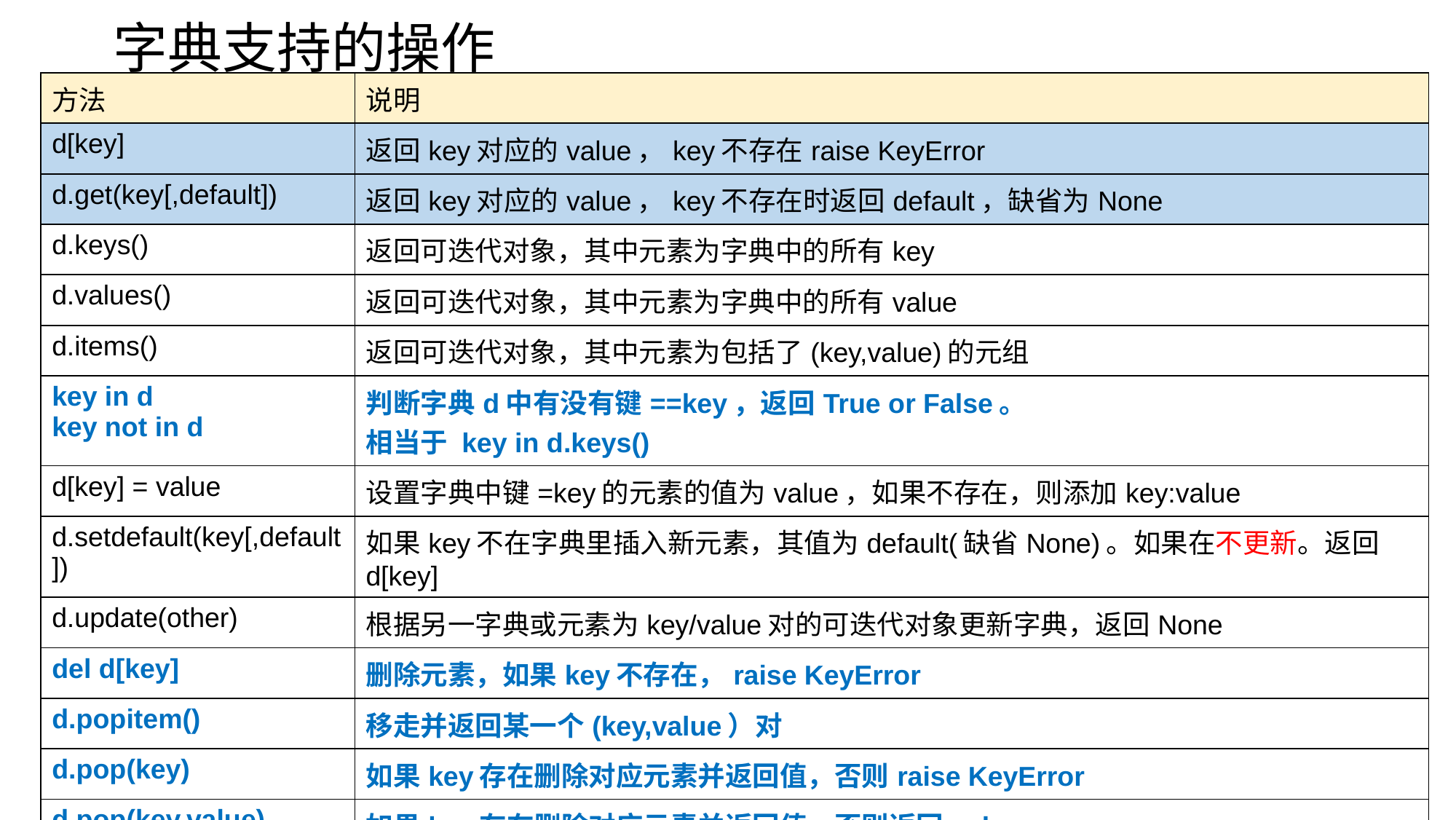

# 字典支持的操作
| 方法 | 说明 |
| --- | --- |
| d[key] | 返回key对应的value，key不存在raise KeyError |
| d.get(key[,default]) | 返回key对应的value，key不存在时返回default，缺省为None |
| d.keys() | 返回可迭代对象，其中元素为字典中的所有key |
| d.values() | 返回可迭代对象，其中元素为字典中的所有value |
| d.items() | 返回可迭代对象，其中元素为包括了(key,value)的元组 |
| key in d key not in d | 判断字典d中有没有键==key，返回True or False。 相当于 key in d.keys() |
| d[key] = value | 设置字典中键=key的元素的值为value，如果不存在，则添加key:value |
| d.setdefault(key[,default]) | 如果key不在字典里插入新元素，其值为default(缺省None)。如果在不更新。返回d[key] |
| d.update(other) | 根据另一字典或元素为key/value对的可迭代对象更新字典，返回None |
| del d[key] | 删除元素，如果key不存在，raise KeyError |
| d.popitem() | 移走并返回某一个(key,value）对 |
| d.pop(key) | 如果key存在删除对应元素并返回值，否则raise KeyError |
| d.pop(key,value) | 如果key存在删除对应元素并返回值，否则返回value |
| clear() | 清除所有元素 |
| copy() | 返回shallow copy后的新字典 |